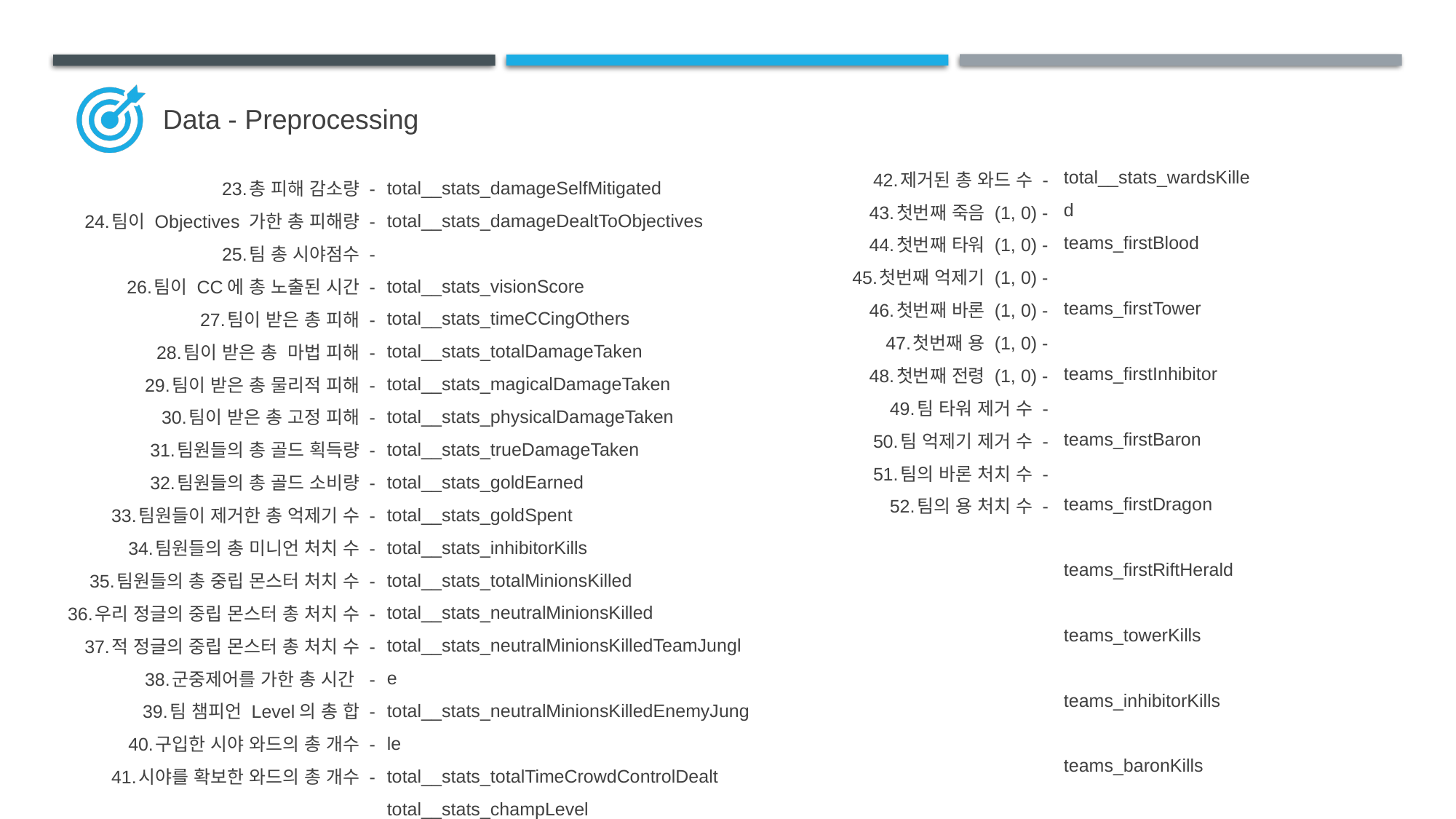

Data - Preprocessing
total__stats_wardsKilled
teams_firstBlood
teams_firstTower
teams_firstInhibitor
teams_firstBaron
teams_firstDragon
teams_firstRiftHerald
teams_towerKills
teams_inhibitorKills
teams_baronKills
teams_dragonKills
제거된 총 와드 수 -
첫번째 죽음 (1, 0) -
첫번째 타워 (1, 0) -
첫번째 억제기 (1, 0) -
첫번째 바론 (1, 0) -
첫번째 용 (1, 0) -
첫번째 전령 (1, 0) -
팀 타워 제거 수 -
팀 억제기 제거 수 -
팀의 바론 처치 수 -
팀의 용 처치 수 -

total__stats_damageSelfMitigated
total__stats_damageDealtToObjectives
total__stats_visionScore
total__stats_timeCCingOthers
total__stats_totalDamageTaken
total__stats_magicalDamageTaken
total__stats_physicalDamageTaken
total__stats_trueDamageTaken
total__stats_goldEarned
total__stats_goldSpent
total__stats_inhibitorKills
total__stats_totalMinionsKilled
total__stats_neutralMinionsKilled
total__stats_neutralMinionsKilledTeamJungle
total__stats_neutralMinionsKilledEnemyJungle
total__stats_totalTimeCrowdControlDealt
total__stats_champLevel
total__stats_visionWardsBoughtInGame
total__stats_wardsPlaced

총 피해 감소량 -
팀이 Objectives 가한 총 피해량 -
팀 총 시야점수 -
팀이 CC에 총 노출된 시간 -
팀이 받은 총 피해 -
팀이 받은 총  마법 피해 -
팀이 받은 총 물리적 피해 -
팀이 받은 총 고정 피해 -
팀원들의 총 골드 획득량 -
팀원들의 총 골드 소비량 -
팀원들이 제거한 총 억제기 수 -
팀원들의 총 미니언 처치 수 -
팀원들의 총 중립 몬스터 처치 수 -
우리 정글의 중립 몬스터 총 처치 수 -
적 정글의 중립 몬스터 총 처치 수 -
군중제어를 가한 총 시간  -
팀 챔피언 Level의 총 합 -
구입한 시야 와드의 총 개수 -
시야를 확보한 와드의 총 개수 -